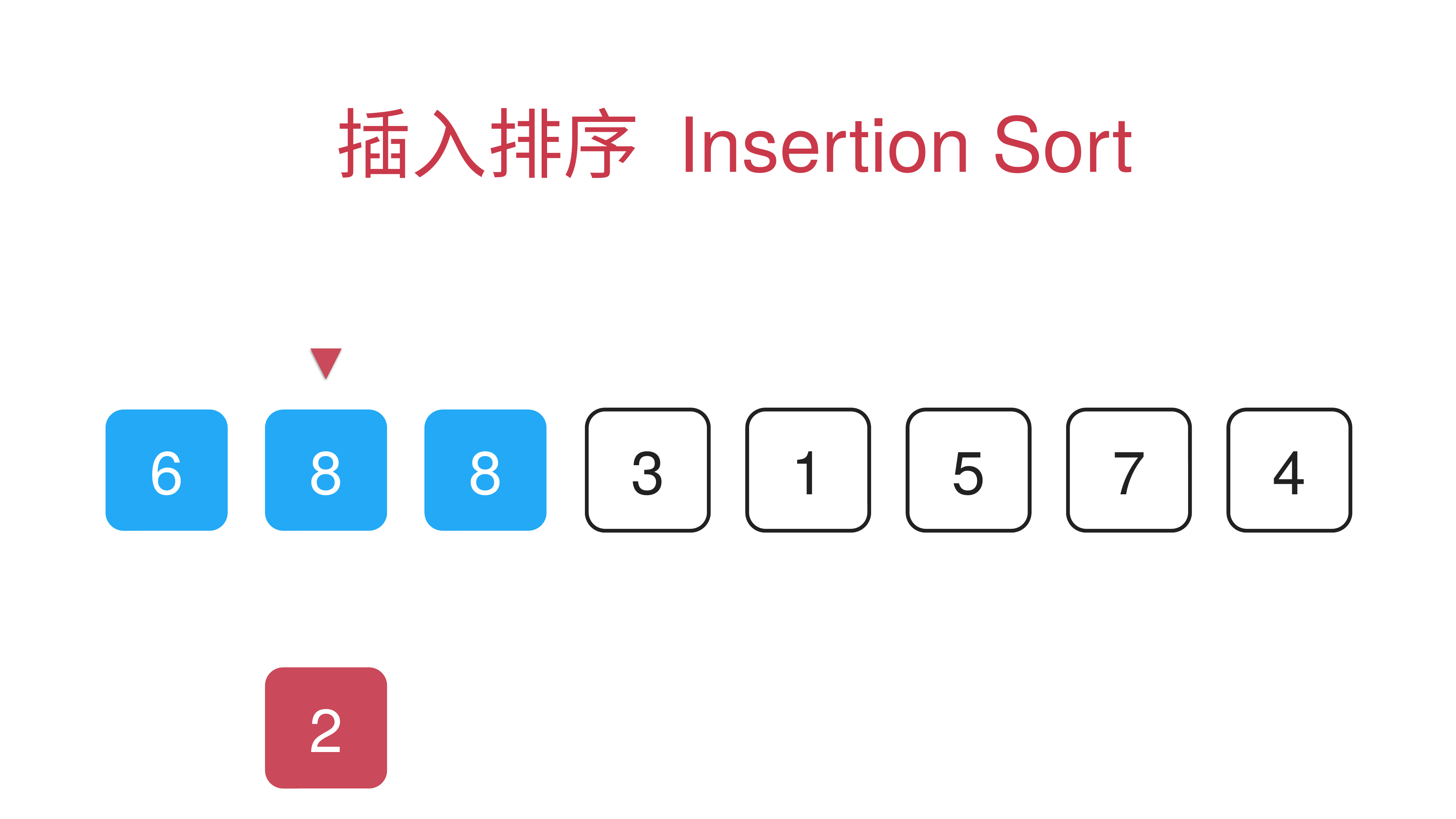

# 插入排序 Insertion Sort

6
6
8
8
3
1
5
7
4
2